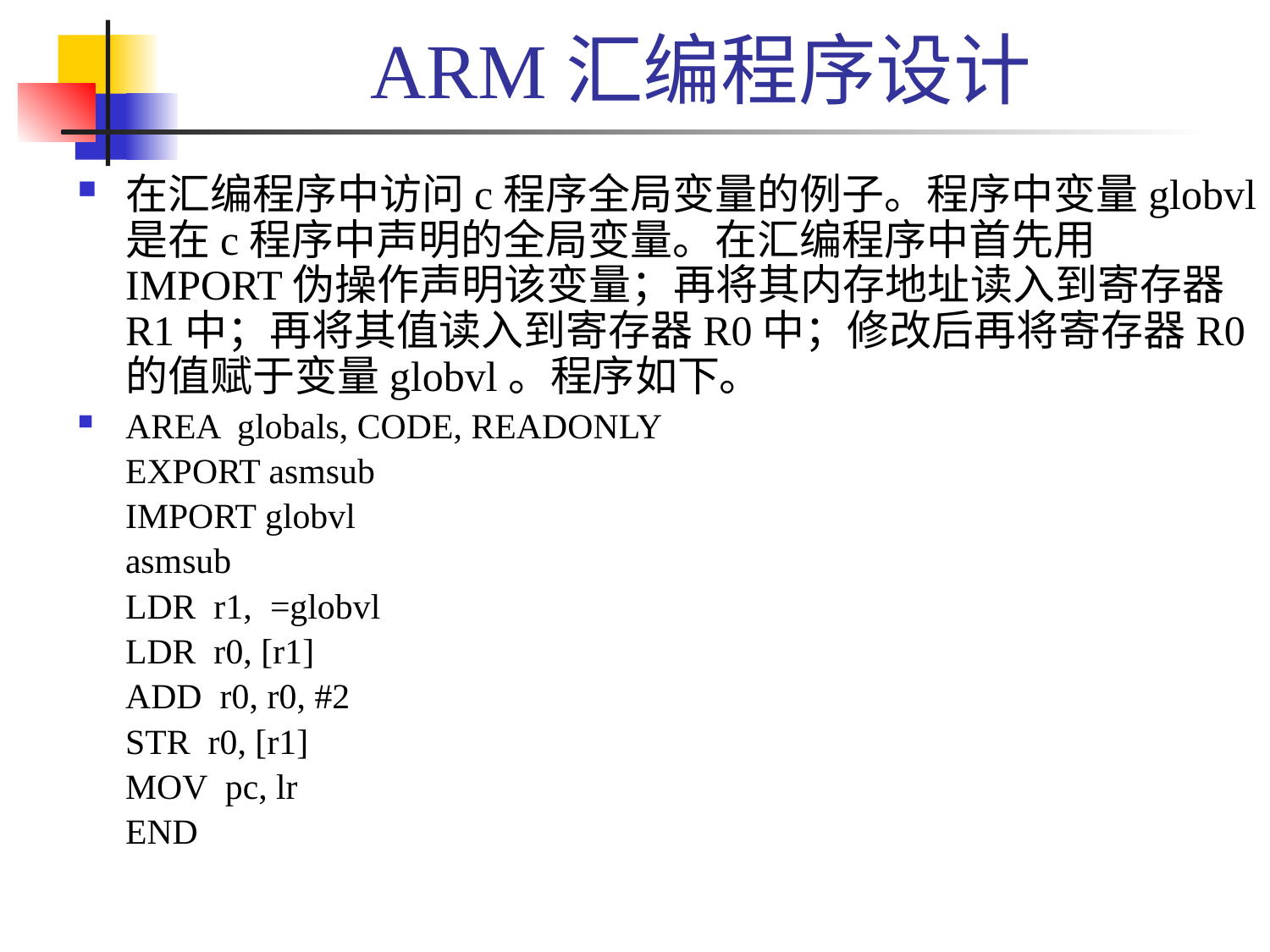

# ARM汇编程序设计
在汇编程序中访问c程序全局变量的例子。程序中变量globvl是在c程序中声明的全局变量。在汇编程序中首先用IMPORT伪操作声明该变量；再将其内存地址读入到寄存器R1中；再将其值读入到寄存器R0中；修改后再将寄存器R0的值赋于变量globvl。程序如下。
AREA  globals, CODE, READONLY
	EXPORT asmsub
	IMPORT globvl
	asmsub
	LDR  r1,  =globvl
	LDR  r0, [r1]
	ADD  r0, r0, #2
	STR  r0, [r1]
	MOV  pc, lr
	END